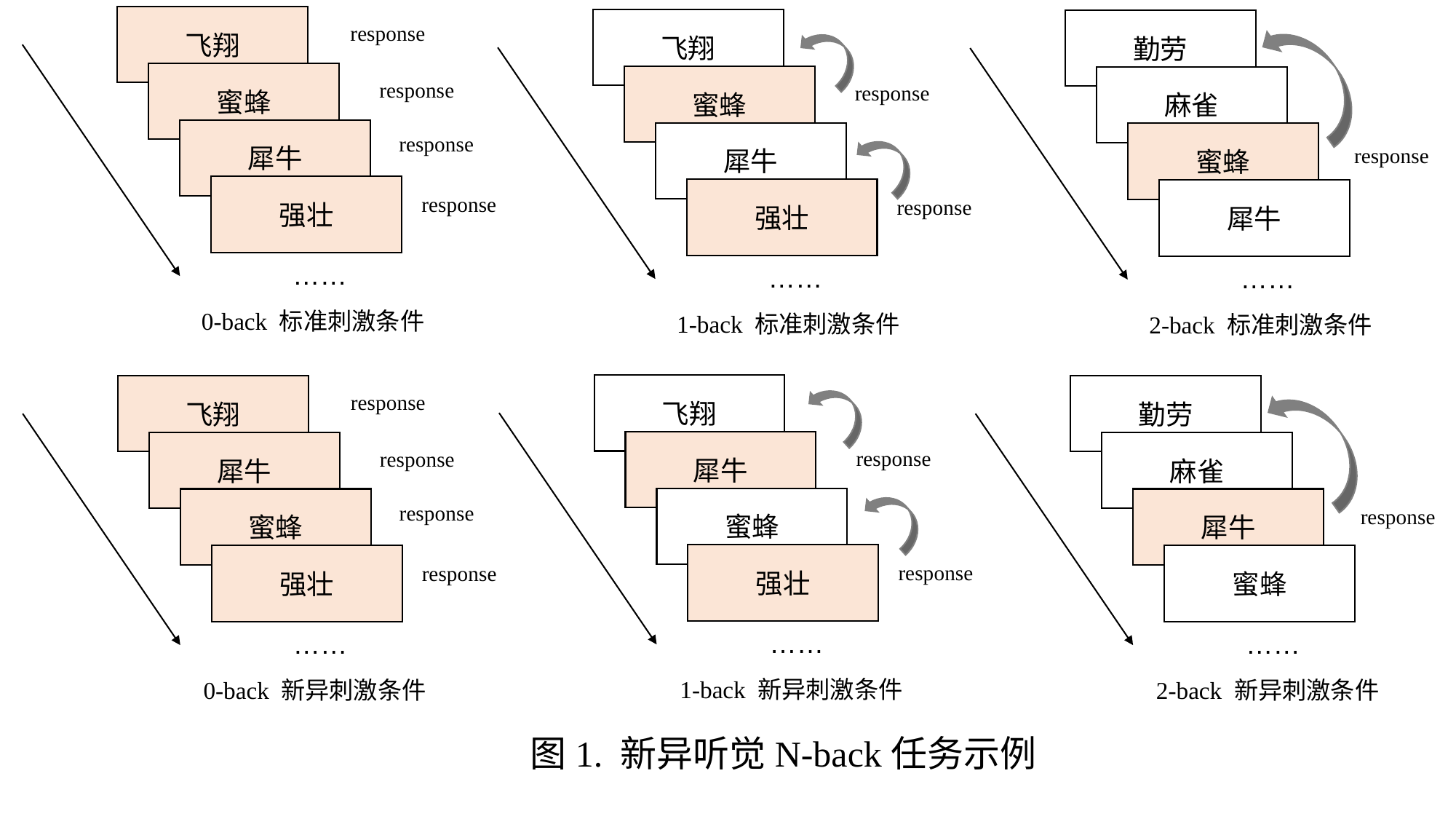

飞翔
蜜蜂
犀牛
强壮
……
response
response
response
response
0-back 标准刺激条件
飞翔
蜜蜂
犀牛
强壮
……
response
response
1-back 标准刺激条件
勤劳
麻雀
蜜蜂
犀牛
……
response
2-back 标准刺激条件

飞翔
犀牛
蜜蜂
强壮
……
response
response
1-back 新异刺激条件
飞翔
犀牛
蜜蜂
强壮
……
response
response
response
response
0-back 新异刺激条件
勤劳
麻雀
犀牛
蜜蜂
……
response
2-back 新异刺激条件

图1. 新异听觉N-back任务示例